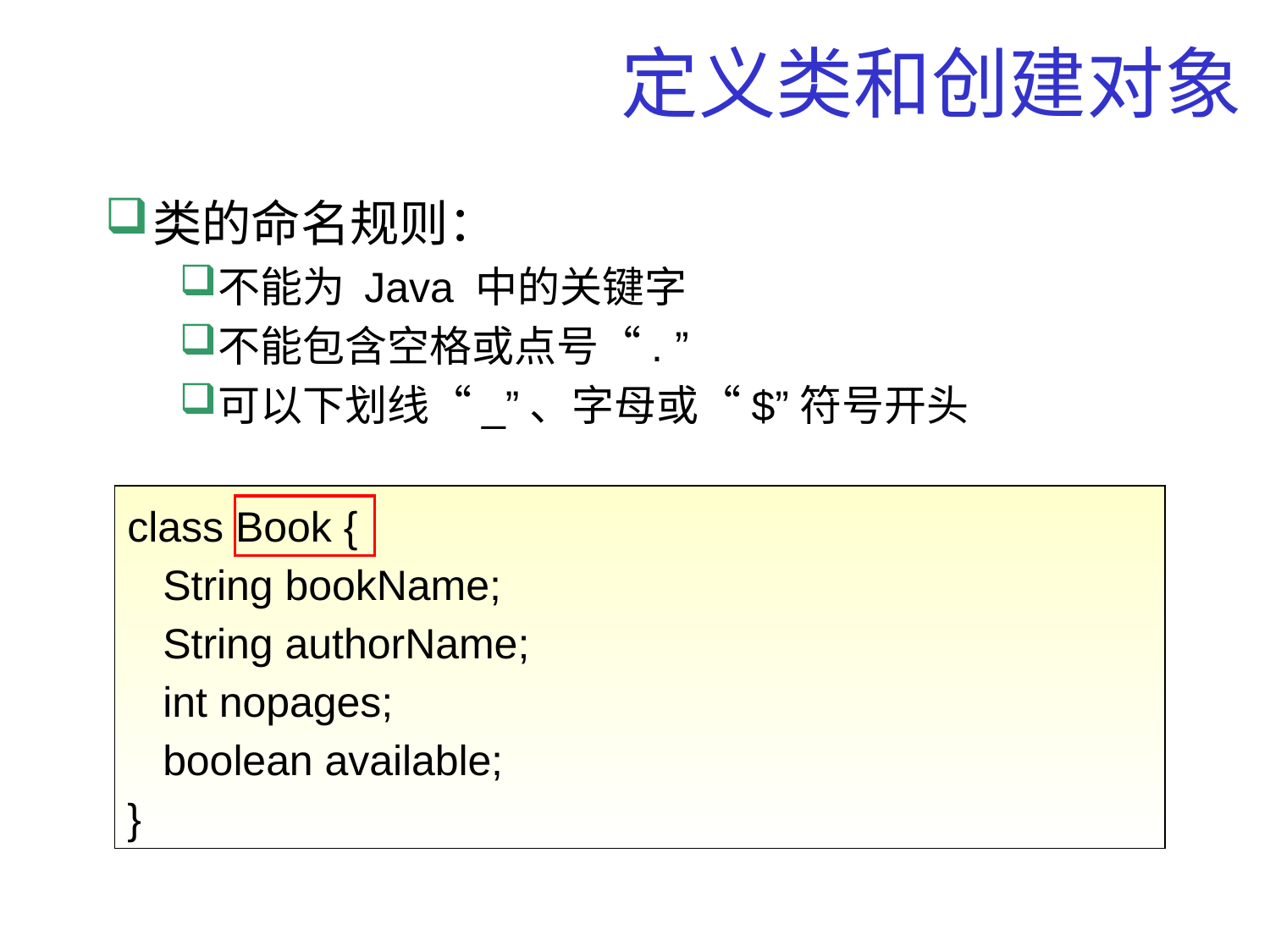

# 定义类和创建对象
类的命名规则：
不能为 Java 中的关键字
不能包含空格或点号“. ”
可以下划线“_”、字母或“$”符号开头
class Book {
   String bookName;
   String authorName;
   int nopages;
   boolean available;
}

17